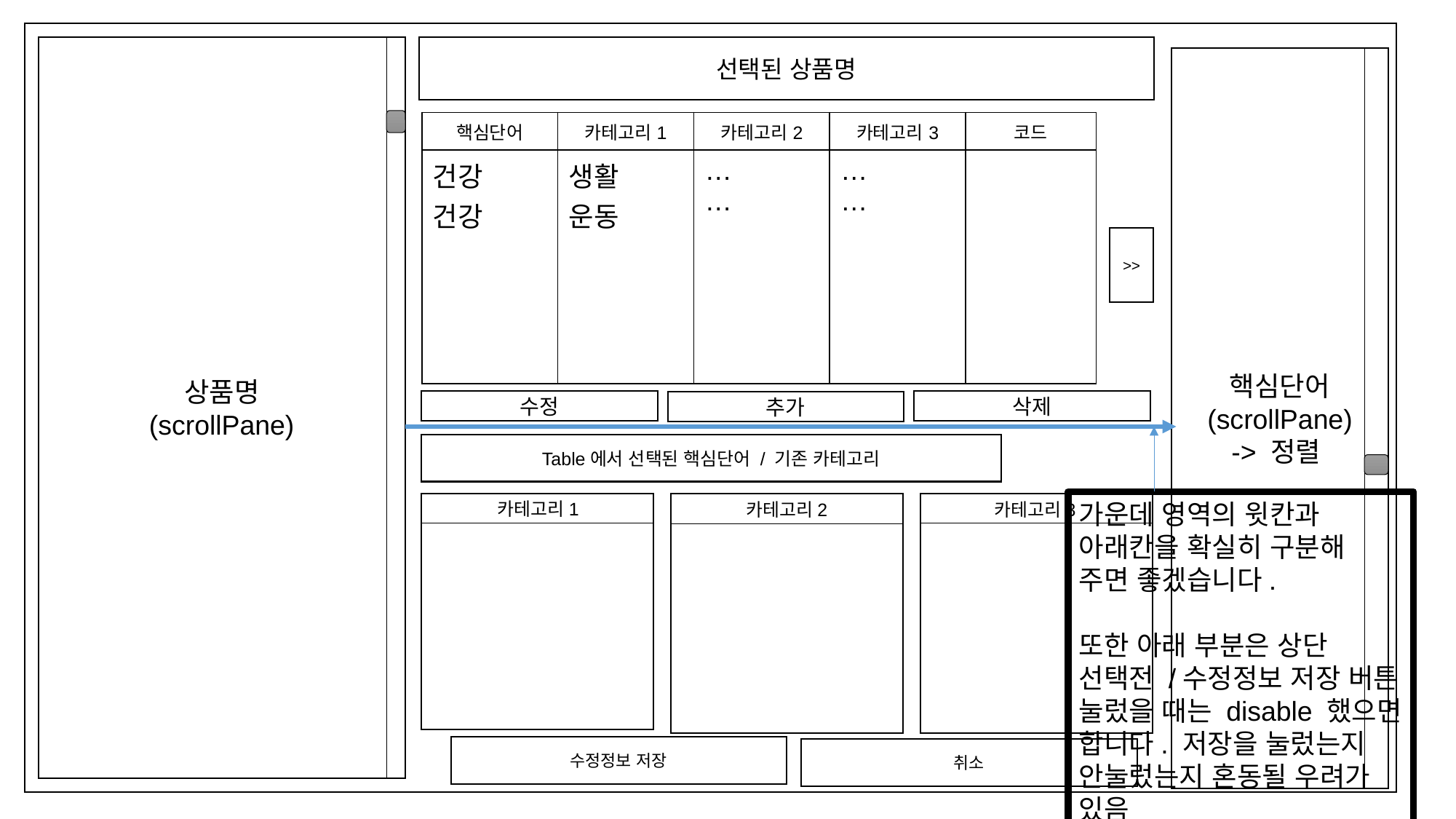

선택된 상품명
상품명
(scrollPane)

핵심단어
(scrollPane)
-> 정렬

| 핵심단어 | 카테고리1 | 카테고리2 | 카테고리3 | 코드 |
| --- | --- | --- | --- | --- |
| 건강 건강 | 생활 운동 | … … | … … |  |
>>
수정
삭제
추가
Table에서 선택된 핵심단어 / 기존 카테고리
가운데 영역의 윗칸과 아래칸을 확실히 구분해 주면 좋겠습니다.

또한 아래 부분은 상단 선택전 /수정정보 저장 버튼 눌렀을 때는 disable 했으면 합니다. 저장을 눌렀는지 안눌렀는지 혼동될 우려가 있음

카테고리1
카테고리3
카테고리2
수정정보 저장
취소